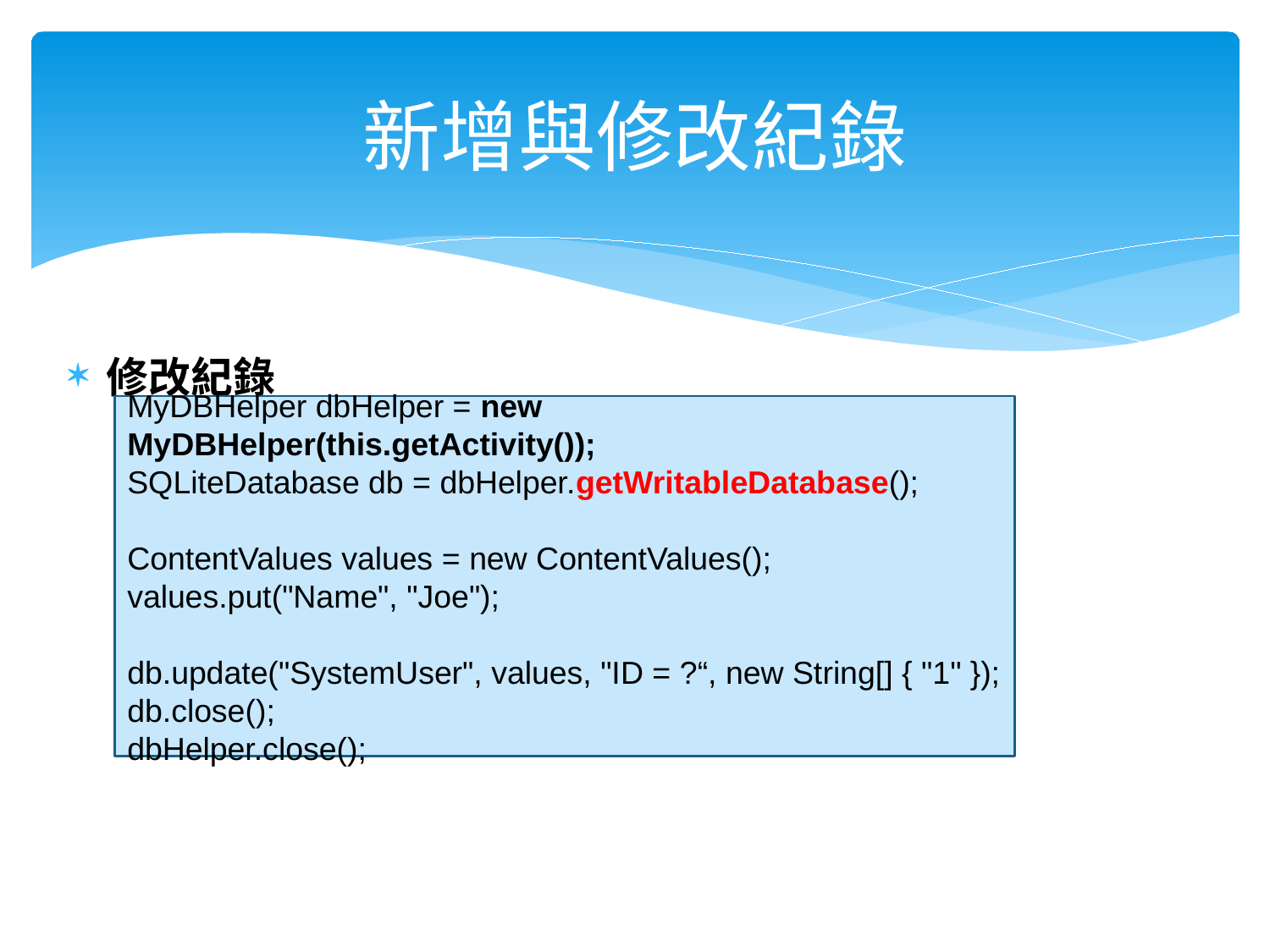

# 新增與修改紀錄
修改紀錄
MyDBHelper dbHelper = new MyDBHelper(this.getActivity());
SQLiteDatabase db = dbHelper.getWritableDatabase();
ContentValues values = new ContentValues();
values.put("Name", "Joe");
				        db.update("SystemUser", values, "ID = ?“, new String[] { "1" });
db.close();
dbHelper.close();